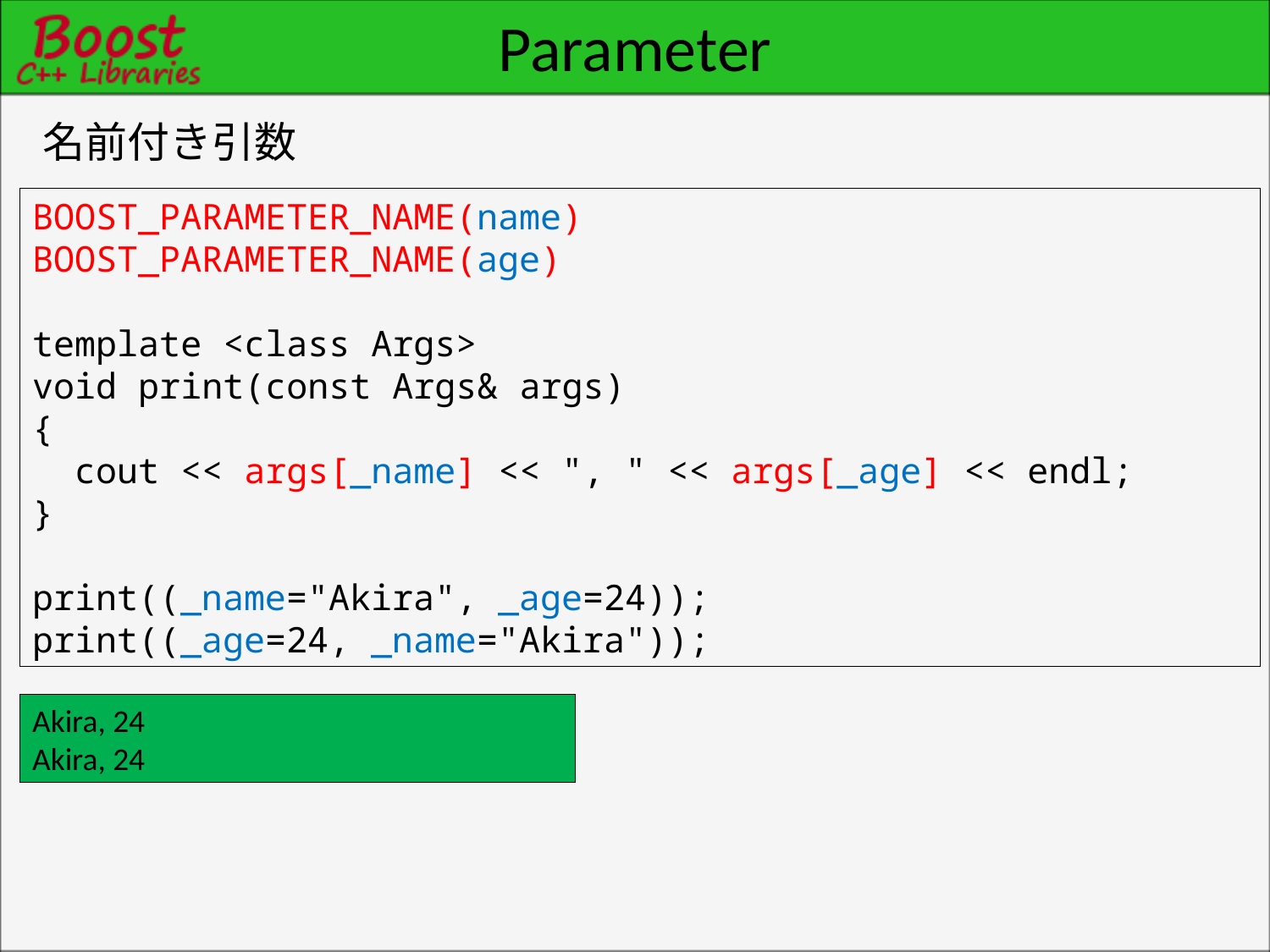

# Parameter
名前付き引数
BOOST_PARAMETER_NAME(name)
BOOST_PARAMETER_NAME(age)

template <class Args>
void print(const Args& args)
{
  cout << args[_name] << ", " << args[_age] << endl;
}

print((_name="Akira", _age=24));
print((_age=24, _name="Akira"));
Akira, 24
Akira, 24